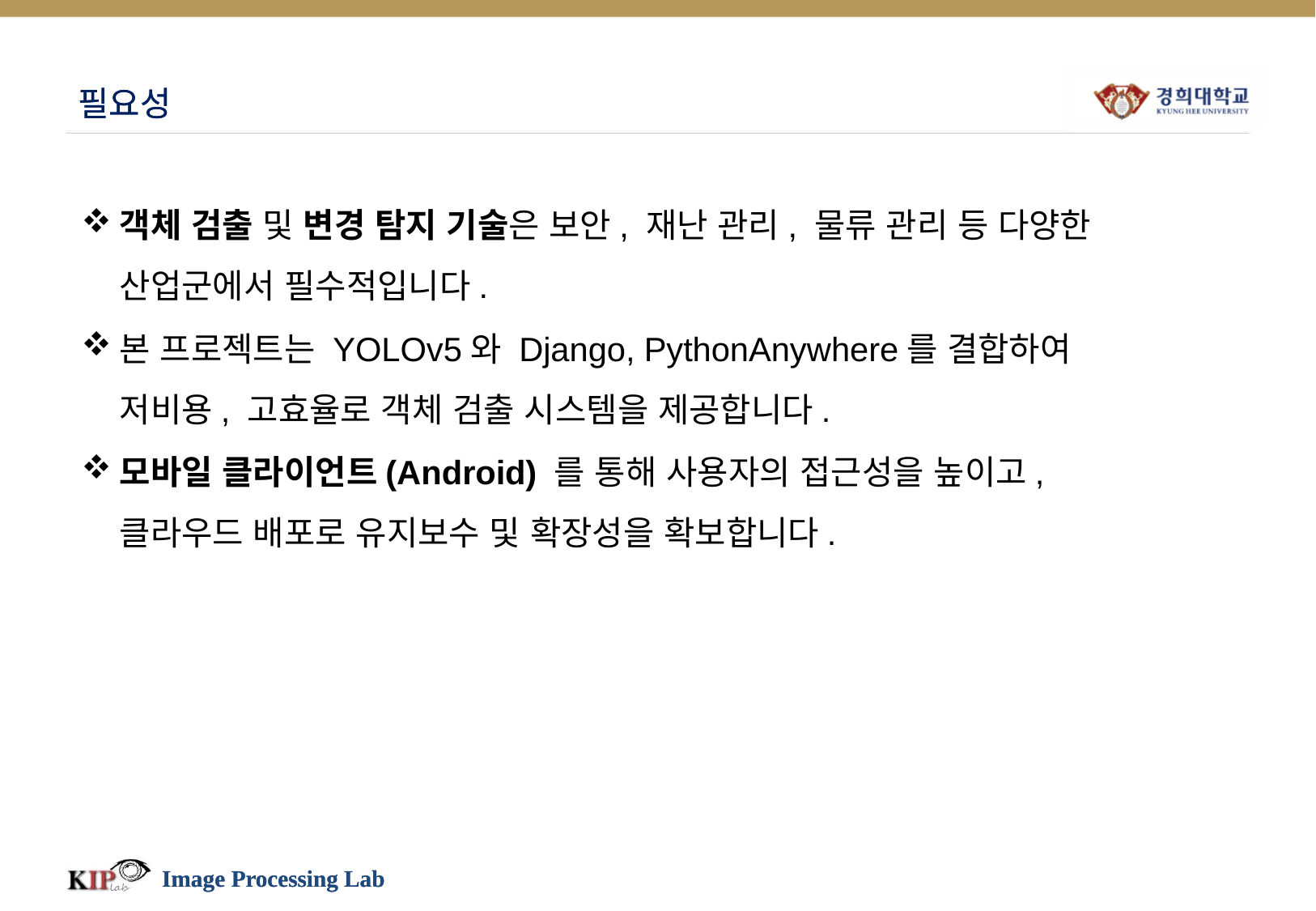

# 필요성
필요성
객체 검출 및 변경 탐지 기술은 보안, 재난 관리, 물류 관리 등 다양한 산업군에서 필수적입니다.
본 프로젝트는 YOLOv5와 Django, PythonAnywhere를 결합하여 저비용, 고효율로 객체 검출 시스템을 제공합니다.
모바일 클라이언트(Android) 를 통해 사용자의 접근성을 높이고, 클라우드 배포로 유지보수 및 확장성을 확보합니다.
Image Processing Lab
Image Processing Lab